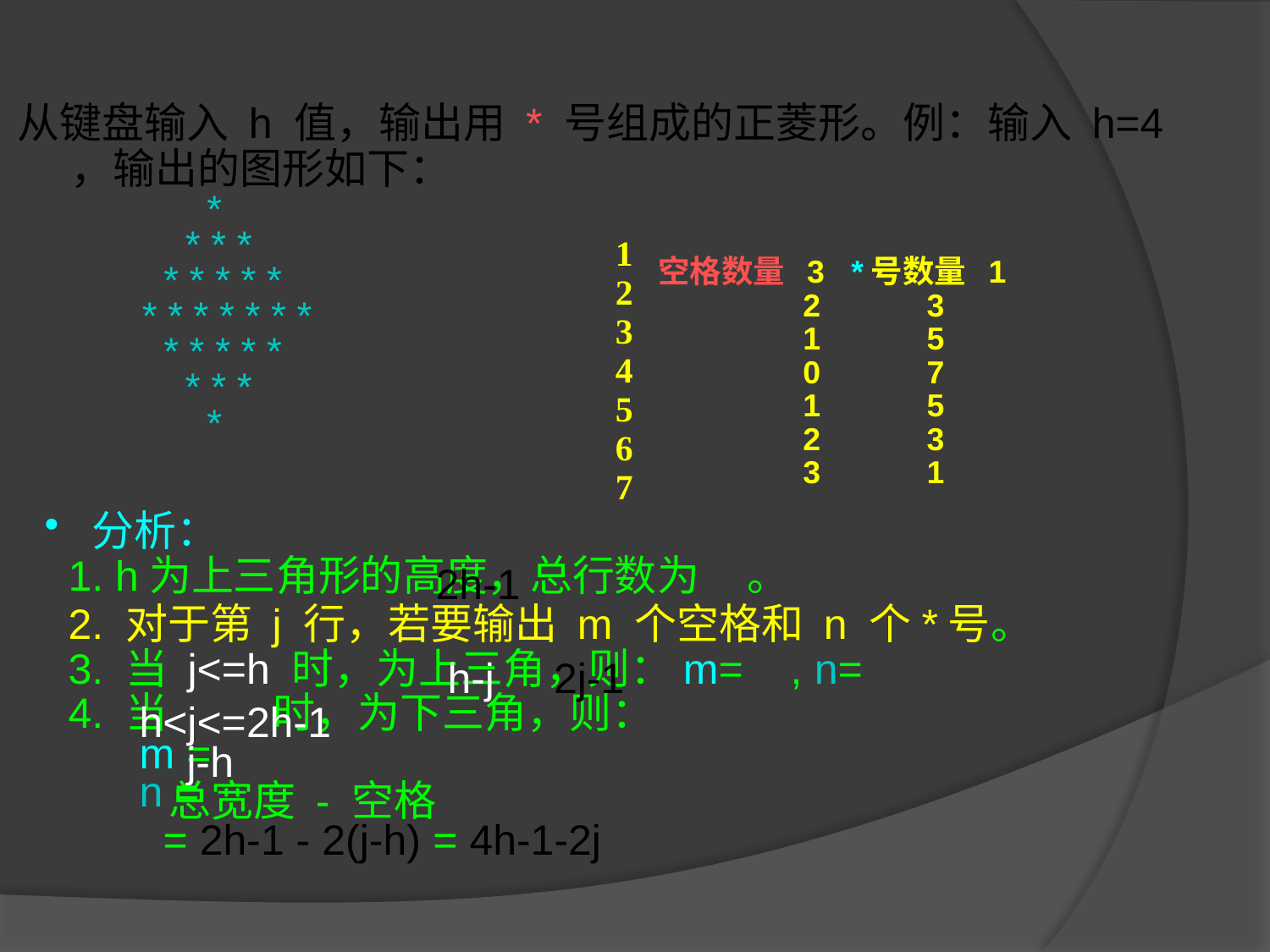

从键盘输入 h 值，输出用 * 号组成的正菱形。例：输入 h=4 ，输出的图形如下：
           *
         * * *
       * * * * *
     * * * * * * *
       * * * * *
         * * *
           *
1
2
3
4
5
6
7
空格数量  3   *号数量  1
      	  2            3
     	  1            5
      	  0            7
      	  1            5
      	  2            3
      	  3            1
分析：
  1. h为上三角形的高度，总行数为     。
  2. 对于第 j 行，若要输出 m 个空格和 n 个*号。
  3. 当 j<=h 时，为上三角，则：m=    , n=
  4. 当           时，为下三角，则：
        m =
        n =
                                 2h-1

                                  h-j     2j-1
        h<j<=2h-1
            j-h
            总宽度 - 空格
          = 2h-1 - 2(j-h) = 4h-1-2j